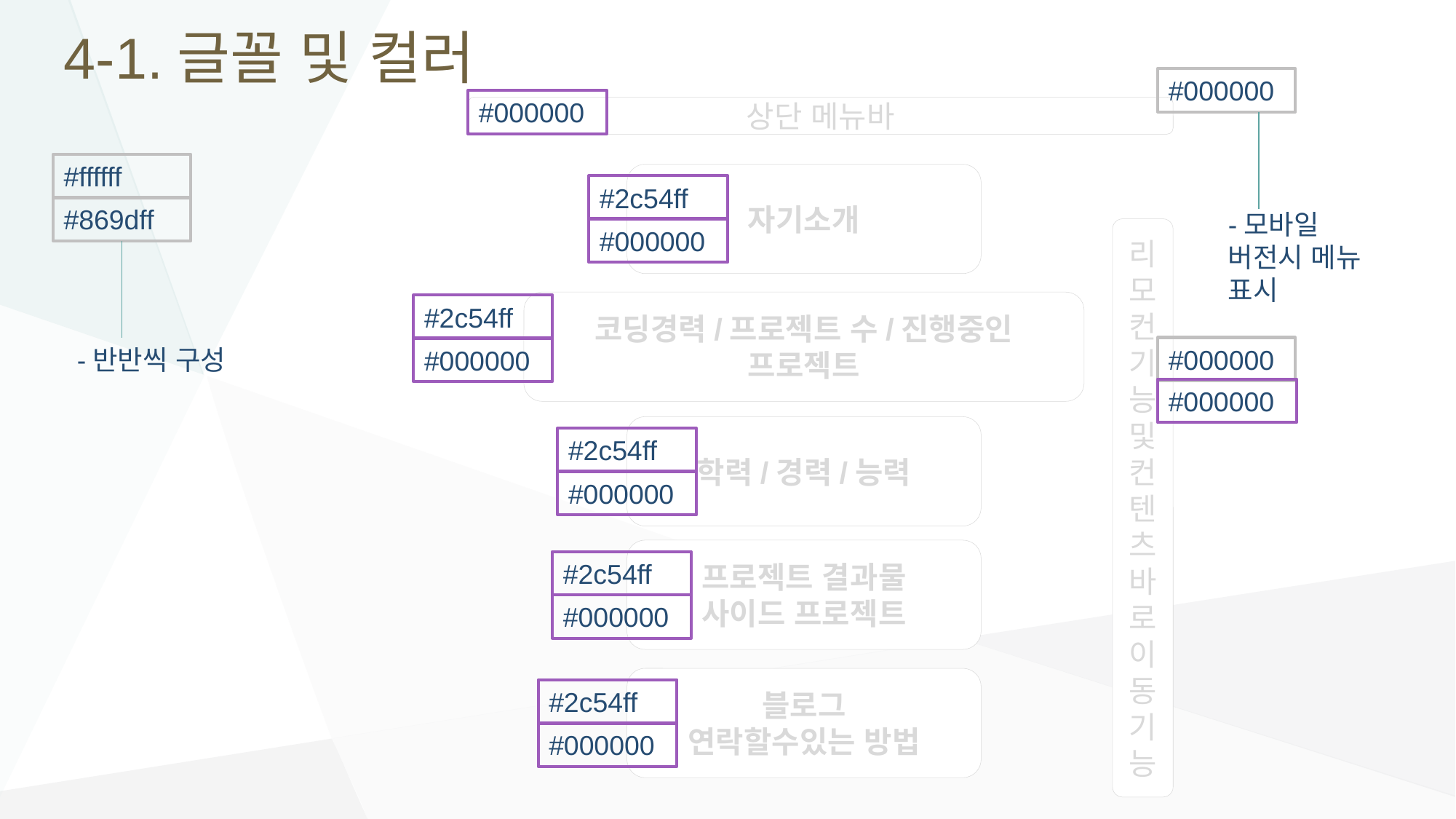

# 4-1.글꼴 및 컬러
#000000
#000000
상단 메뉴바
#ffffff
자기소개
#2c54ff
#869dff
-모바일 버전시 메뉴 표시
#000000
리모컨기능 및 컨텐츠 바로이동기능
코딩경력/프로젝트 수/진행중인 프로젝트
#2c54ff
-반반씩 구성
#000000
#000000
#000000
학력/경력/능력
#2c54ff
#000000
프로젝트 결과물
사이드 프로젝트
#2c54ff
#000000
블로그
연락할수있는 방법
#2c54ff
#000000